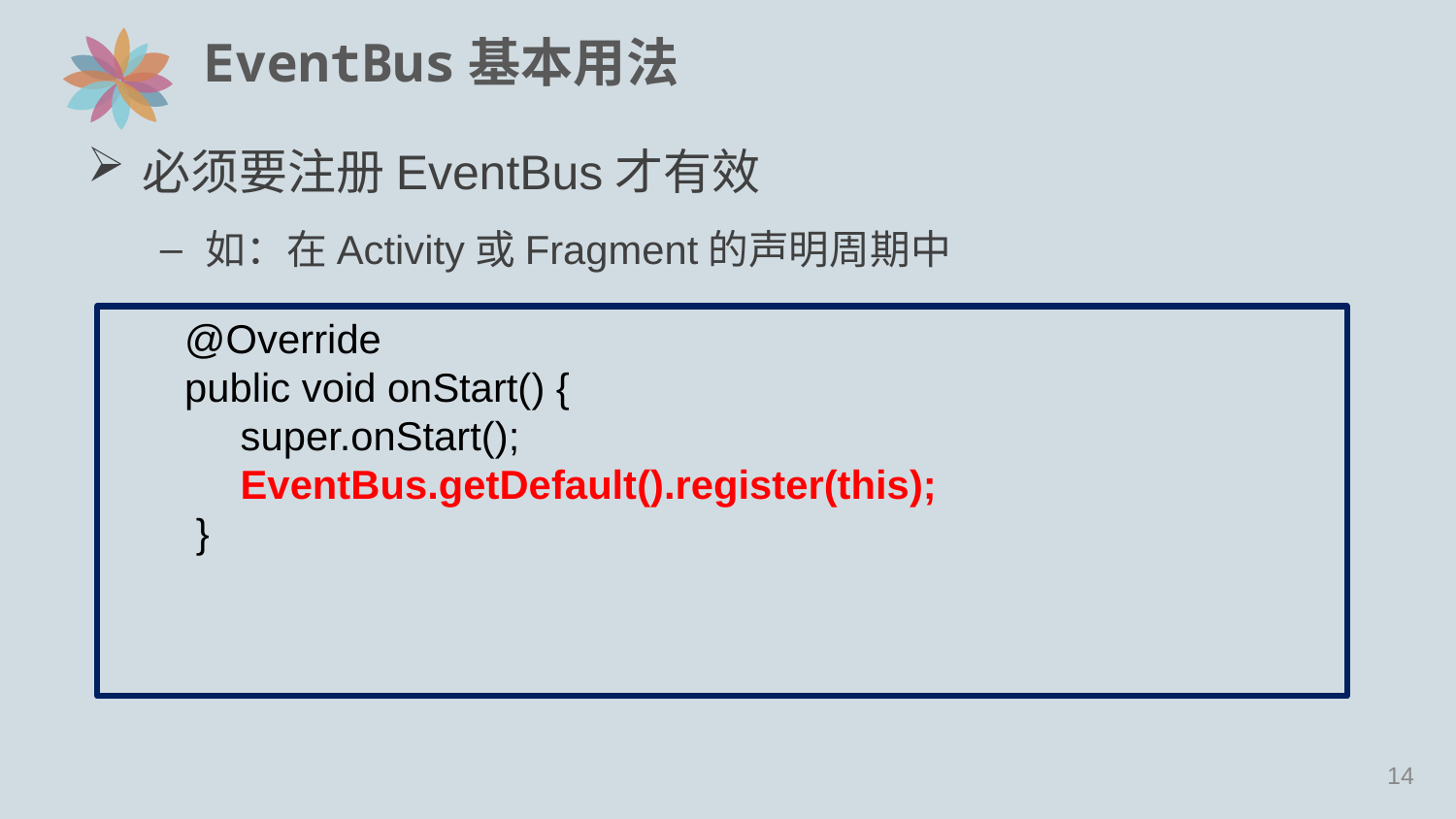

# EventBus基本用法
必须要注册EventBus才有效
如：在Activity或Fragment的声明周期中
@Override
public void onStart() {
     super.onStart();
     EventBus.getDefault().register(this);
 }
14